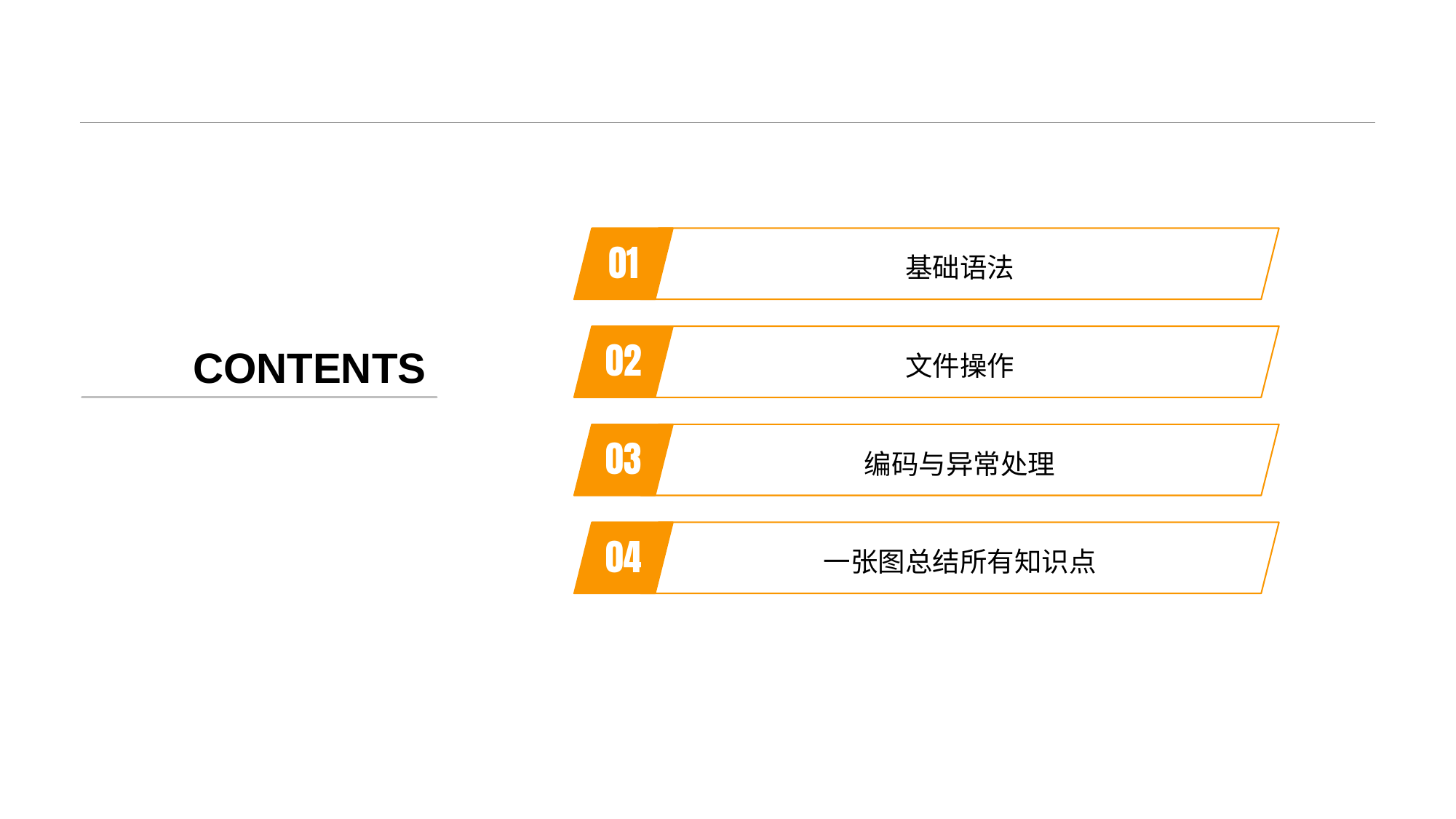

01
基础语法
CONTENTS
02
文件操作
03
编码与异常处理
04
一张图总结所有知识点